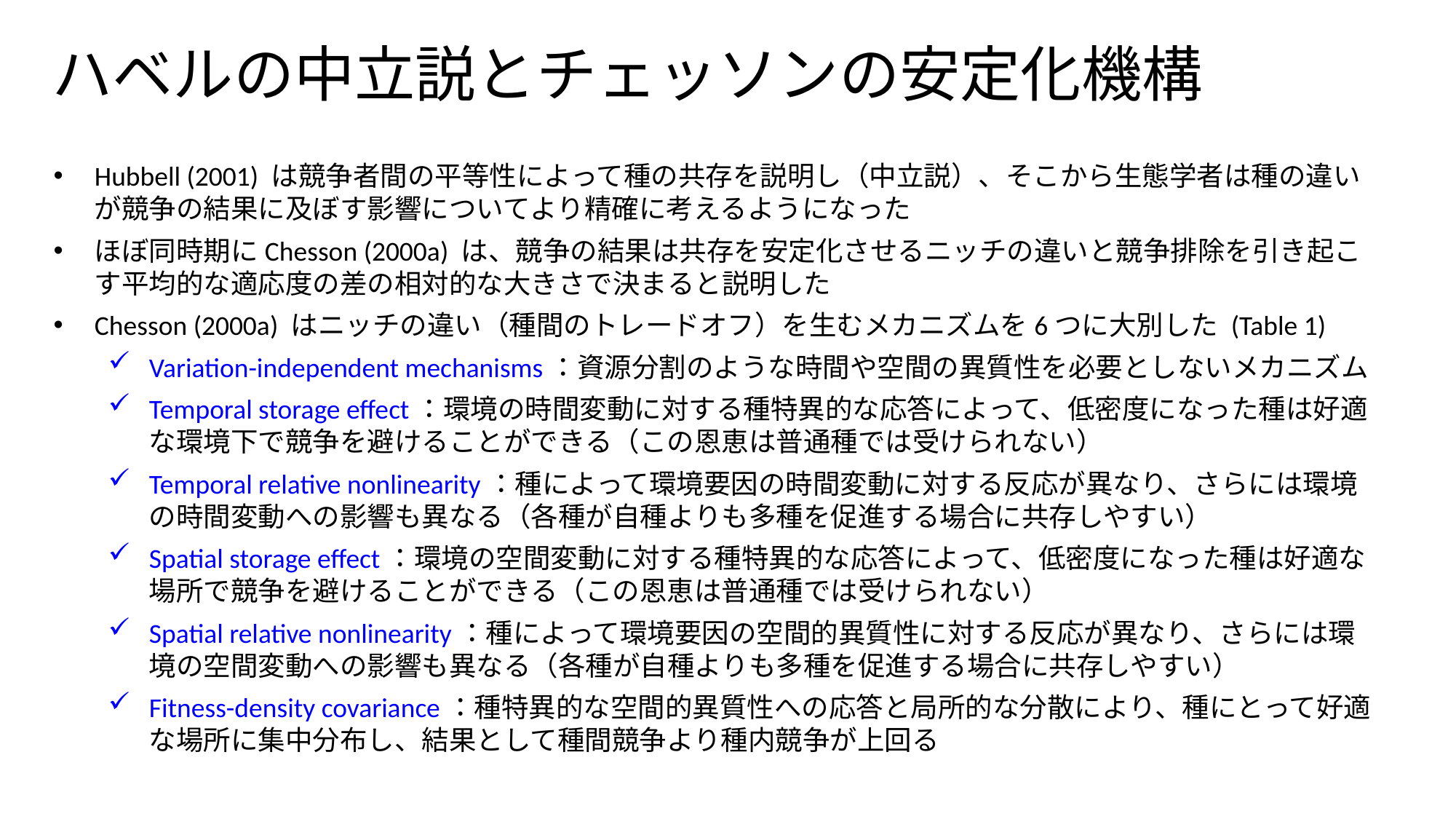

# ハベルの中立説とチェッソンの安定化機構
Hubbell (2001) は競争者間の平等性によって種の共存を説明し（中立説）、そこから生態学者は種の違いが競争の結果に及ぼす影響についてより精確に考えるようになった
ほぼ同時期にChesson (2000a) は、競争の結果は共存を安定化させるニッチの違いと競争排除を引き起こす平均的な適応度の差の相対的な大きさで決まると説明した
Chesson (2000a) はニッチの違い（種間のトレードオフ）を生むメカニズムを6つに大別した (Table 1)
Variation-independent mechanisms：資源分割のような時間や空間の異質性を必要としないメカニズム
Temporal storage effect：環境の時間変動に対する種特異的な応答によって、低密度になった種は好適な環境下で競争を避けることができる（この恩恵は普通種では受けられない）
Temporal relative nonlinearity：種によって環境要因の時間変動に対する反応が異なり、さらには環境の時間変動への影響も異なる（各種が自種よりも多種を促進する場合に共存しやすい）
Spatial storage effect：環境の空間変動に対する種特異的な応答によって、低密度になった種は好適な場所で競争を避けることができる（この恩恵は普通種では受けられない）
Spatial relative nonlinearity：種によって環境要因の空間的異質性に対する反応が異なり、さらには環境の空間変動への影響も異なる（各種が自種よりも多種を促進する場合に共存しやすい）
Fitness-density covariance：種特異的な空間的異質性への応答と局所的な分散により、種にとって好適な場所に集中分布し、結果として種間競争より種内競争が上回る